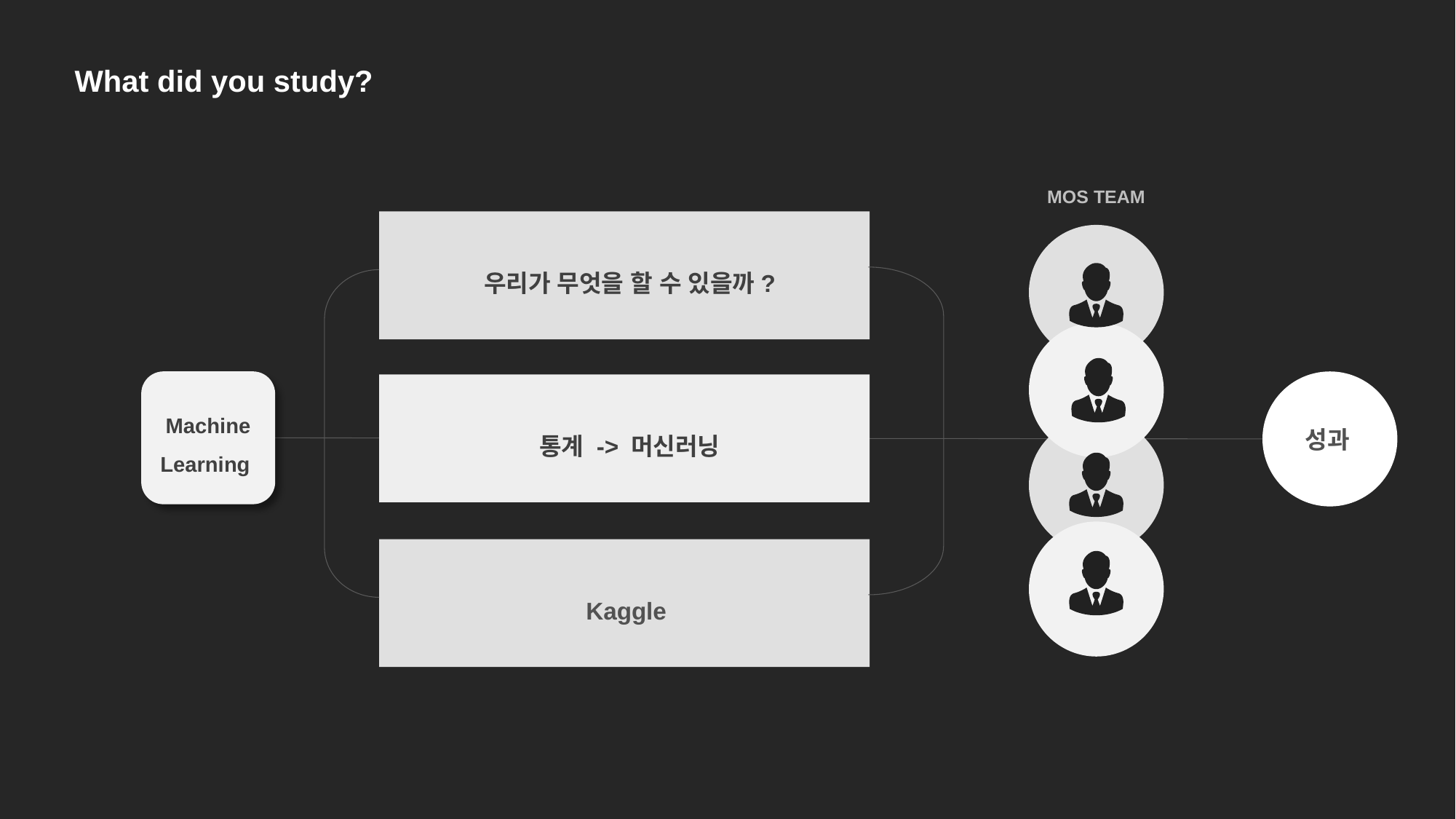

What did you study?
MOS TEAM
우리가 무엇을 할 수 있을까?

Machine Learning
성과
통계 -> 머신러닝

Kaggle